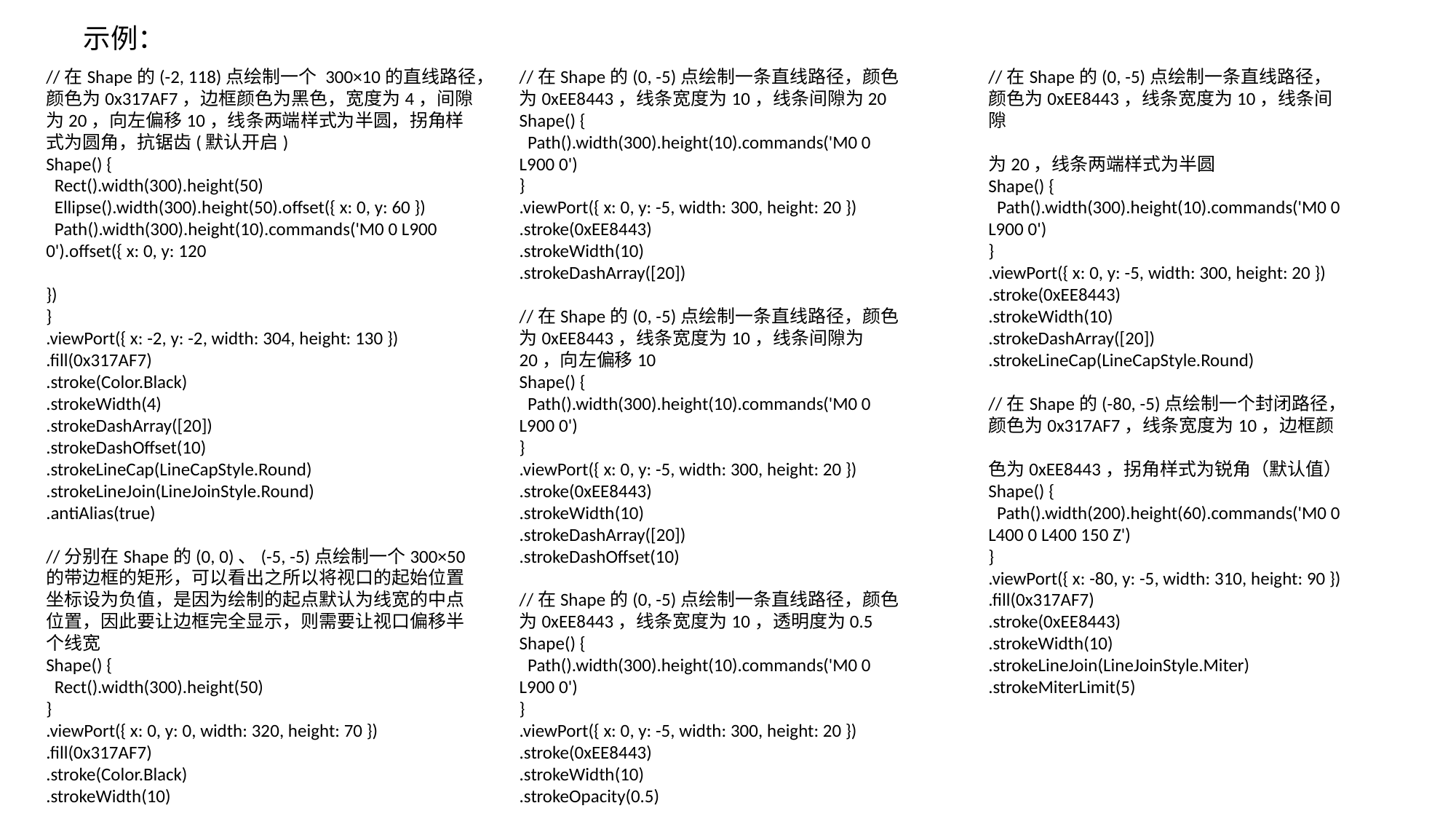

示例：
//在Shape的(-2, 118)点绘制一个 300×10的直线路径，颜色为0x317AF7，边框颜色为黑色，宽度为4，间隙为20，向左偏移10，线条两端样式为半圆，拐角样式为圆角，抗锯齿(默认开启)
Shape() {
  Rect().width(300).height(50)
  Ellipse().width(300).height(50).offset({ x: 0, y: 60 })
  Path().width(300).height(10).commands('M0 0 L900 0').offset({ x: 0, y: 120

})
}
.viewPort({ x: -2, y: -2, width: 304, height: 130 })
.fill(0x317AF7)
.stroke(Color.Black)
.strokeWidth(4)
.strokeDashArray([20])
.strokeDashOffset(10)
.strokeLineCap(LineCapStyle.Round)
.strokeLineJoin(LineJoinStyle.Round)
.antiAlias(true)

//分别在Shape的(0, 0)、(-5, -5)点绘制一个300×50的带边框的矩形，可以看出之所以将视口的起始位置坐标设为负值，是因为绘制的起点默认为线宽的中点位置，因此要让边框完全显示，则需要让视口偏移半个线宽
Shape() {
  Rect().width(300).height(50)
}
.viewPort({ x: 0, y: 0, width: 320, height: 70 })
.fill(0x317AF7)
.stroke(Color.Black)
.strokeWidth(10)
//在Shape的(0, -5)点绘制一条直线路径，颜色为0xEE8443，线条宽度为10，线条间隙为20
Shape() {
  Path().width(300).height(10).commands('M0 0 L900 0')
}
.viewPort({ x: 0, y: -5, width: 300, height: 20 })
.stroke(0xEE8443)
.strokeWidth(10)
.strokeDashArray([20])

//在Shape的(0, -5)点绘制一条直线路径，颜色为0xEE8443，线条宽度为10，线条间隙为20，向左偏移10
Shape() {
  Path().width(300).height(10).commands('M0 0 L900 0')
}
.viewPort({ x: 0, y: -5, width: 300, height: 20 })
.stroke(0xEE8443)
.strokeWidth(10)
.strokeDashArray([20])
.strokeDashOffset(10)

//在Shape的(0, -5)点绘制一条直线路径，颜色为0xEE8443，线条宽度为10，透明度为0.5
Shape() {
  Path().width(300).height(10).commands('M0 0 L900 0')
}
.viewPort({ x: 0, y: -5, width: 300, height: 20 })
.stroke(0xEE8443)
.strokeWidth(10)
.strokeOpacity(0.5)

//在Shape的(0, -5)点绘制一条直线路径，颜色为0xEE8443，线条宽度为10，线条间隙

为20，线条两端样式为半圆
Shape() {
  Path().width(300).height(10).commands('M0 0 L900 0')
}
.viewPort({ x: 0, y: -5, width: 300, height: 20 })
.stroke(0xEE8443)
.strokeWidth(10)
.strokeDashArray([20])
.strokeLineCap(LineCapStyle.Round)

//在Shape的(-80, -5)点绘制一个封闭路径，颜色为0x317AF7，线条宽度为10，边框颜

色为0xEE8443，拐角样式为锐角（默认值）
Shape() {
  Path().width(200).height(60).commands('M0 0 L400 0 L400 150 Z')
}
.viewPort({ x: -80, y: -5, width: 310, height: 90 })
.fill(0x317AF7)
.stroke(0xEE8443)
.strokeWidth(10)
.strokeLineJoin(LineJoinStyle.Miter)
.strokeMiterLimit(5)